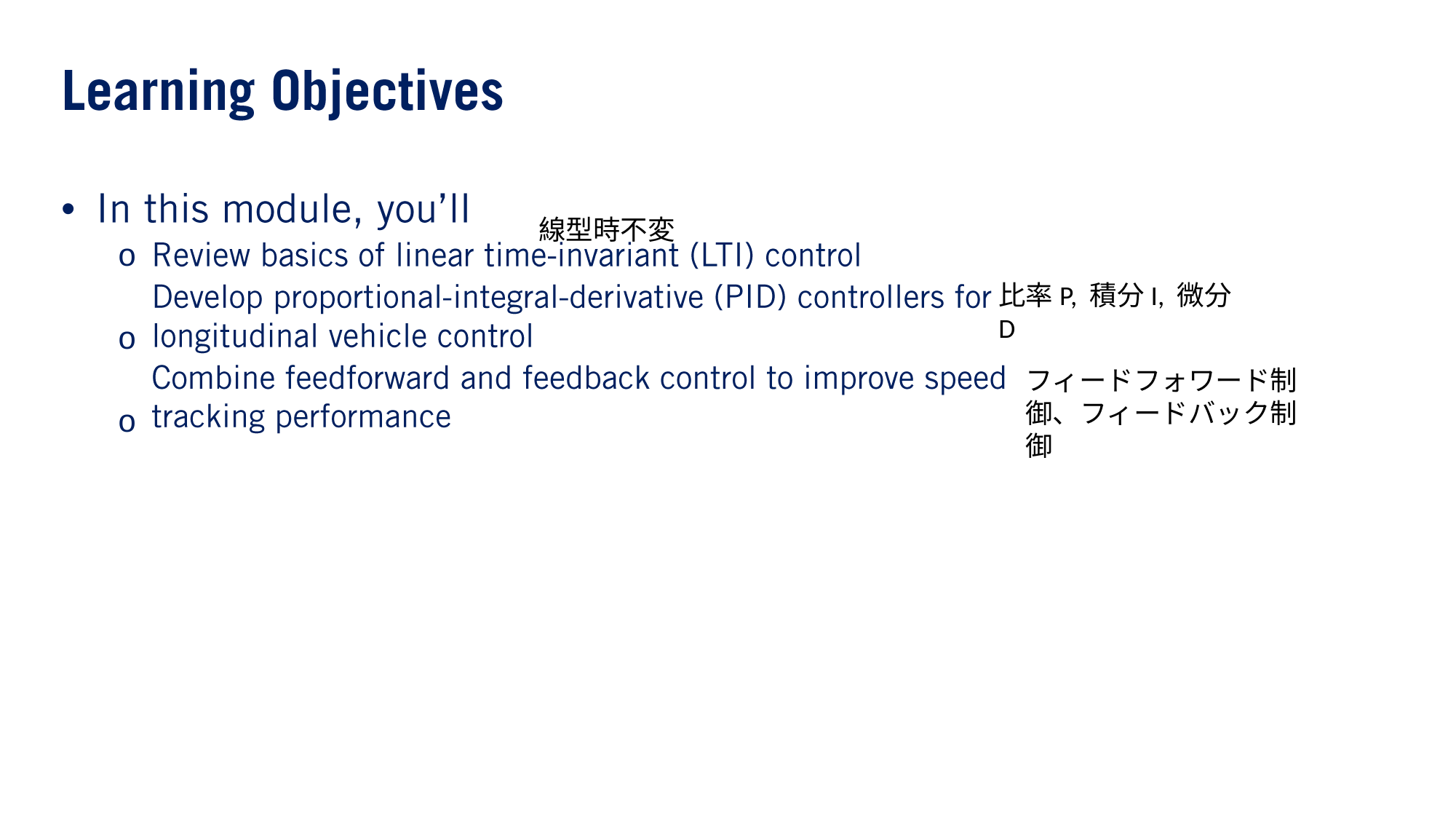

•
o  o

o

線型時不変

比率P, 積分I, 微分D

フィードフォワード制御、フィードバック制御